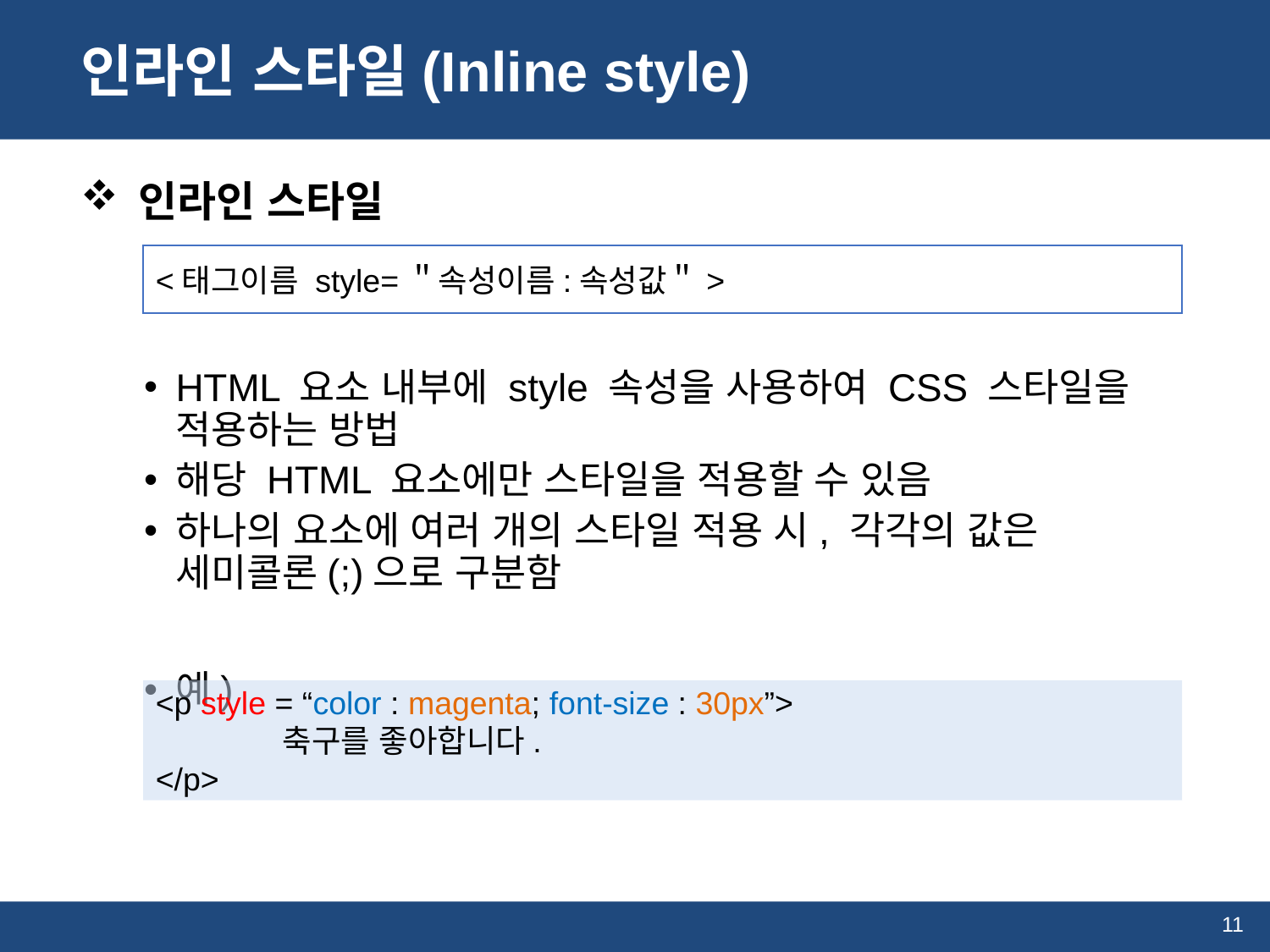

# 인라인 스타일(Inline style)
 인라인 스타일

HTML 요소 내부에 style 속성을 사용하여 CSS 스타일을 적용하는 방법
해당 HTML 요소에만 스타일을 적용할 수 있음
하나의 요소에 여러 개의 스타일 적용 시, 각각의 값은 세미콜론(;)으로 구분함

예)
<태그이름 style=＂속성이름:속성값＂>
<p style = “color : magenta; font-size : 30px”>
	축구를 좋아합니다.
</p>
11